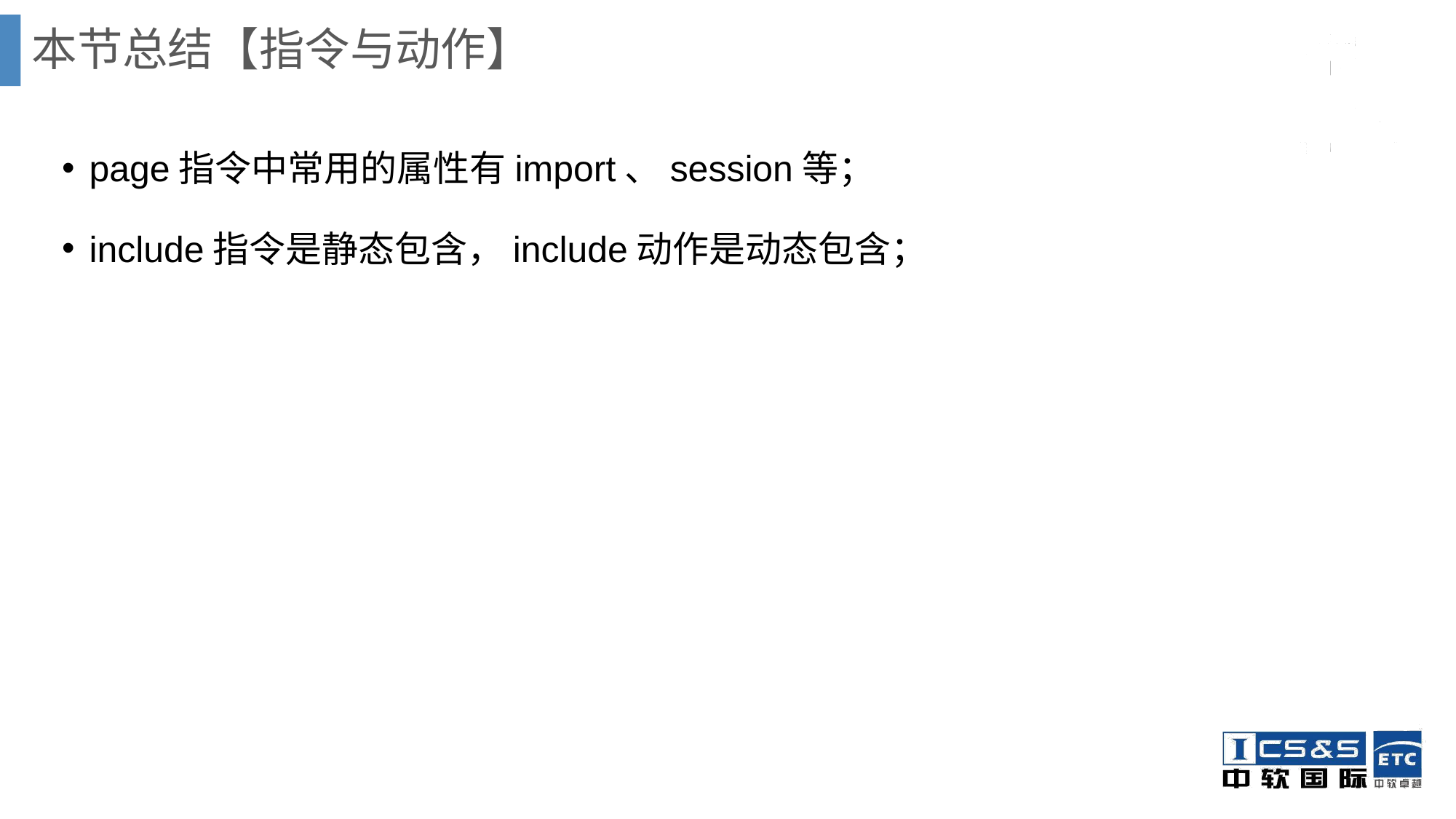

# 本节总结【指令与动作】
page指令中常用的属性有import、session等；
include指令是静态包含，include动作是动态包含；